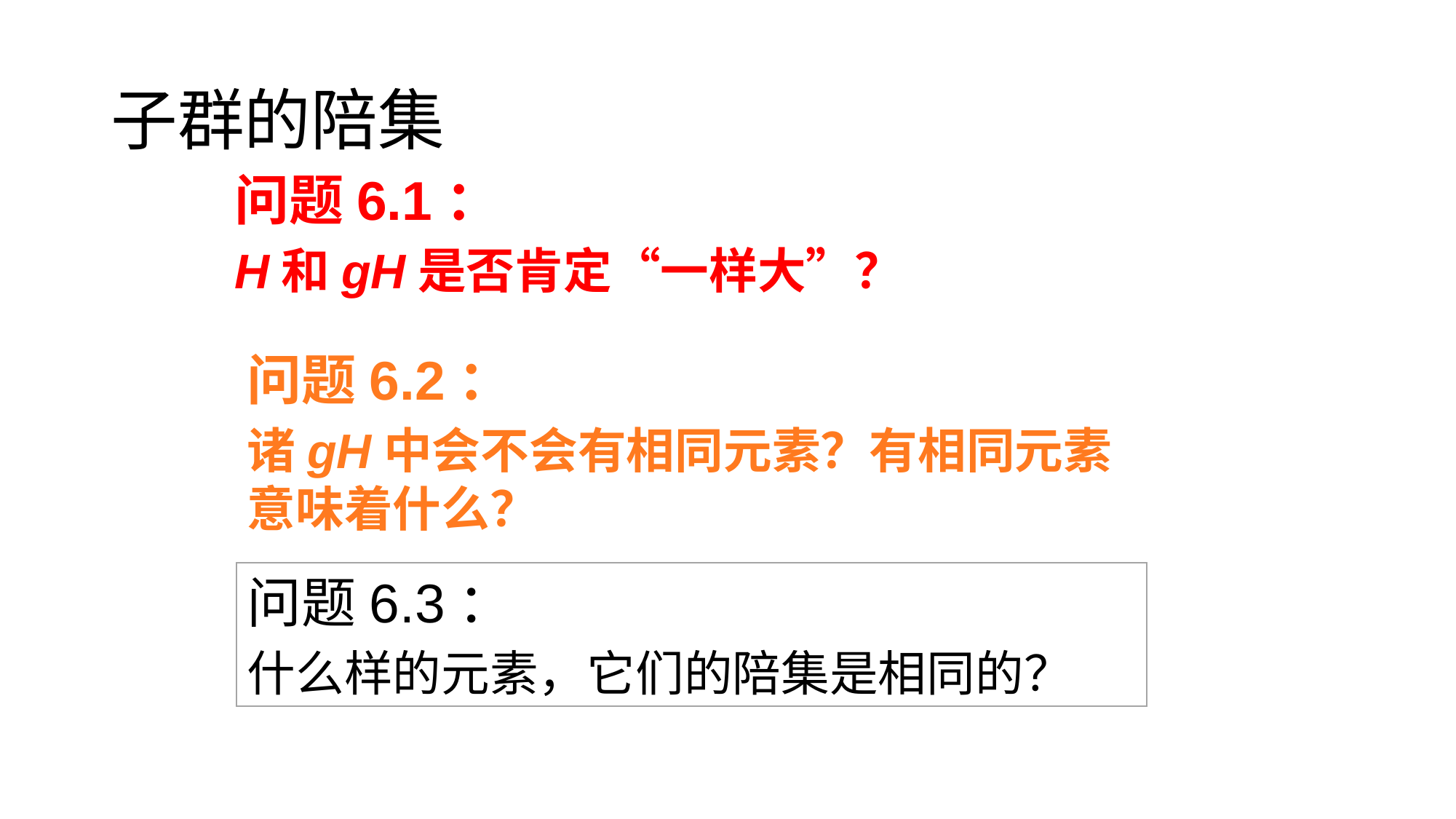

# 子群的陪集
问题6.1：
H和gH是否肯定“一样大”？
问题6.2：
诸gH中会不会有相同元素？有相同元素意味着什么？
问题6.3：
什么样的元素，它们的陪集是相同的？